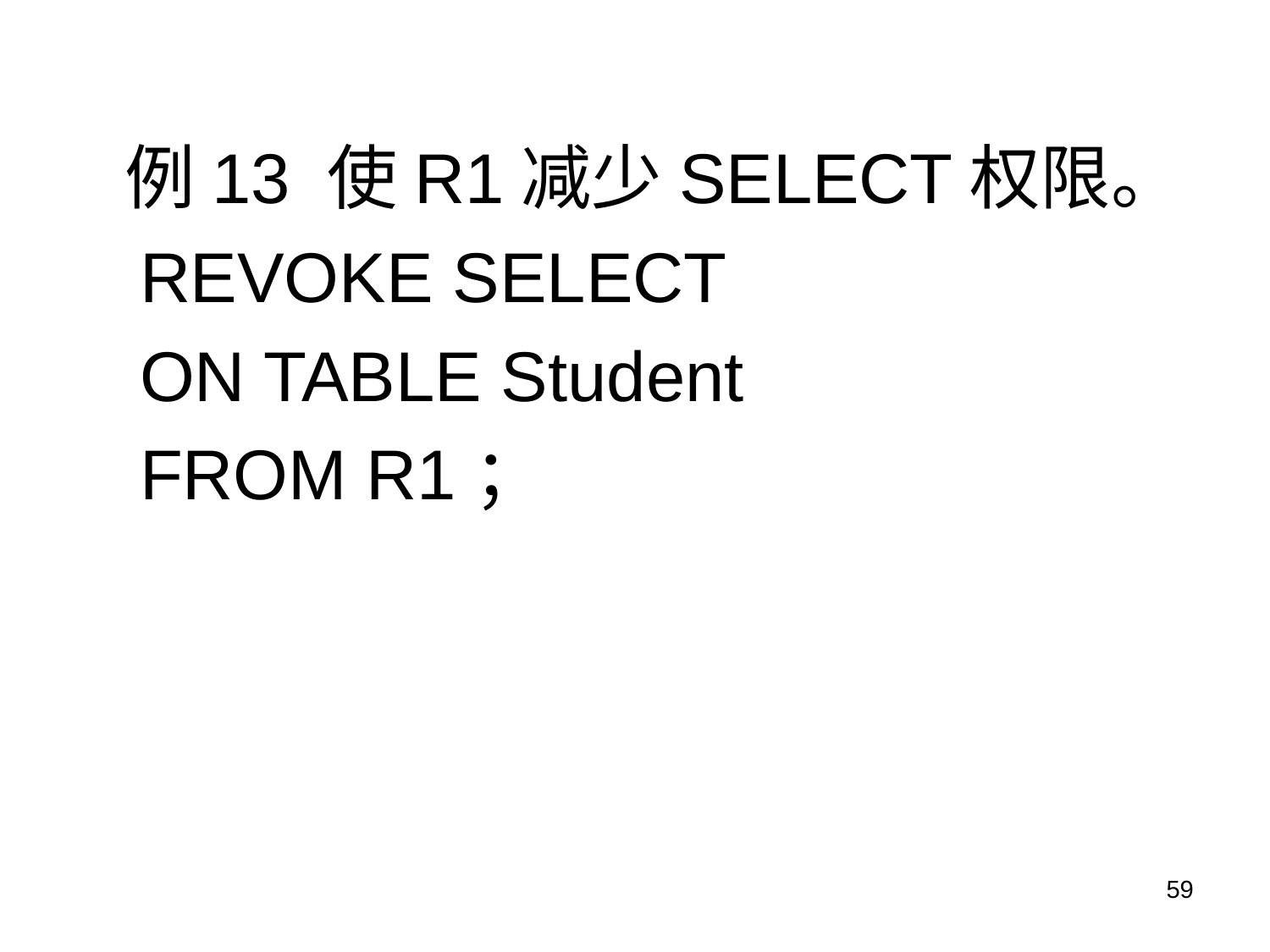

例13 使R1减少SELECT权限。
REVOKE SELECT
ON TABLE Student
FROM R1；

59